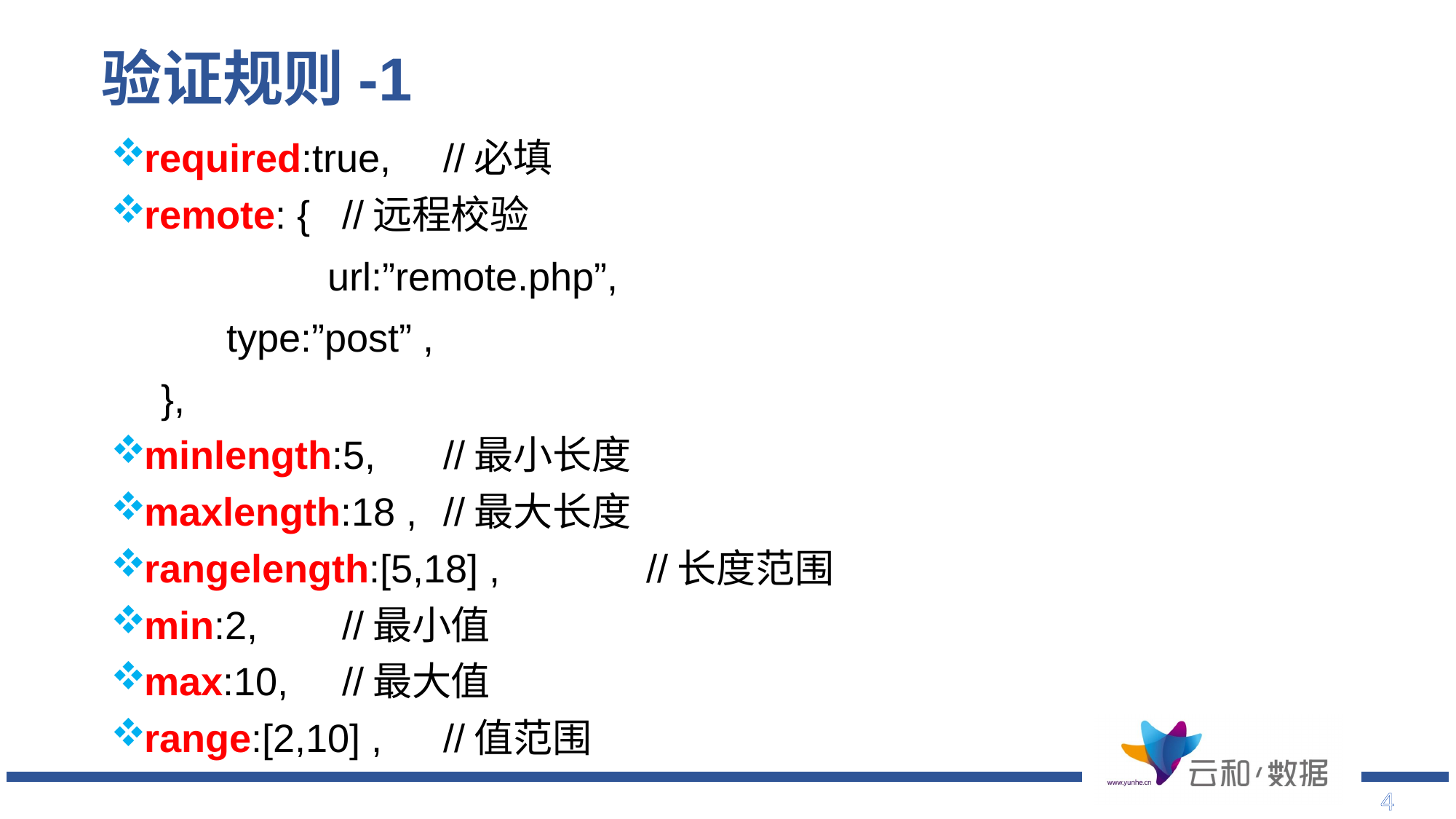

# 验证规则-1
required:true,  				//必填
remote: {					//远程校验
 	        url:”remote.php”,
	        type:”post” ,
	  },
minlength:5,				//最小长度
maxlength:18 , 				//最大长度
rangelength:[5,18] ,     		//长度范围
min:2,					//最小值
max:10,					//最大值
range:[2,10] ,   				//值范围